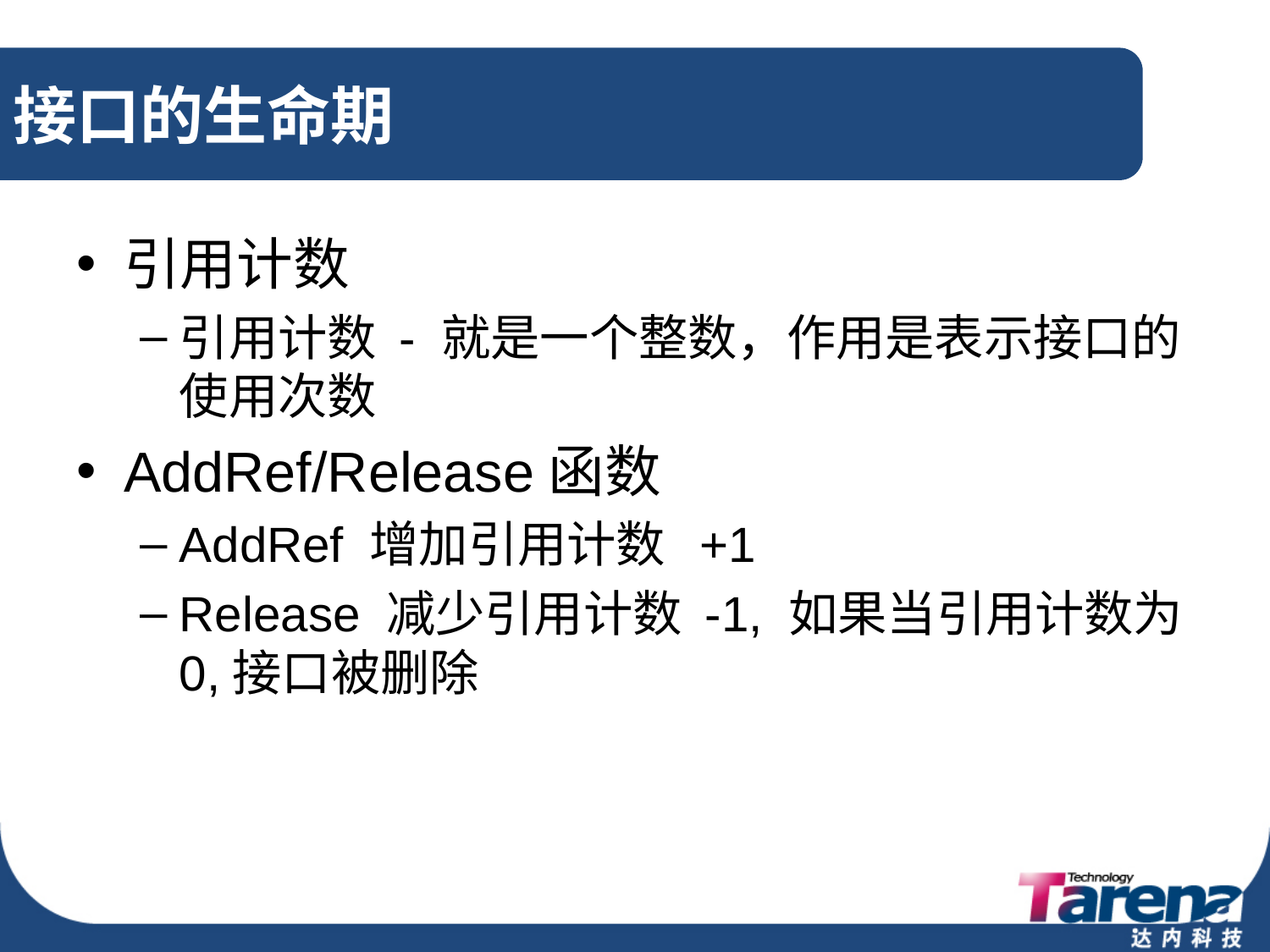

# 接口的生命期
引用计数
引用计数 - 就是一个整数，作用是表示接口的使用次数
AddRef/Release函数
AddRef 增加引用计数  +1
Release 减少引用计数 -1, 如果当引用计数为0,接口被删除